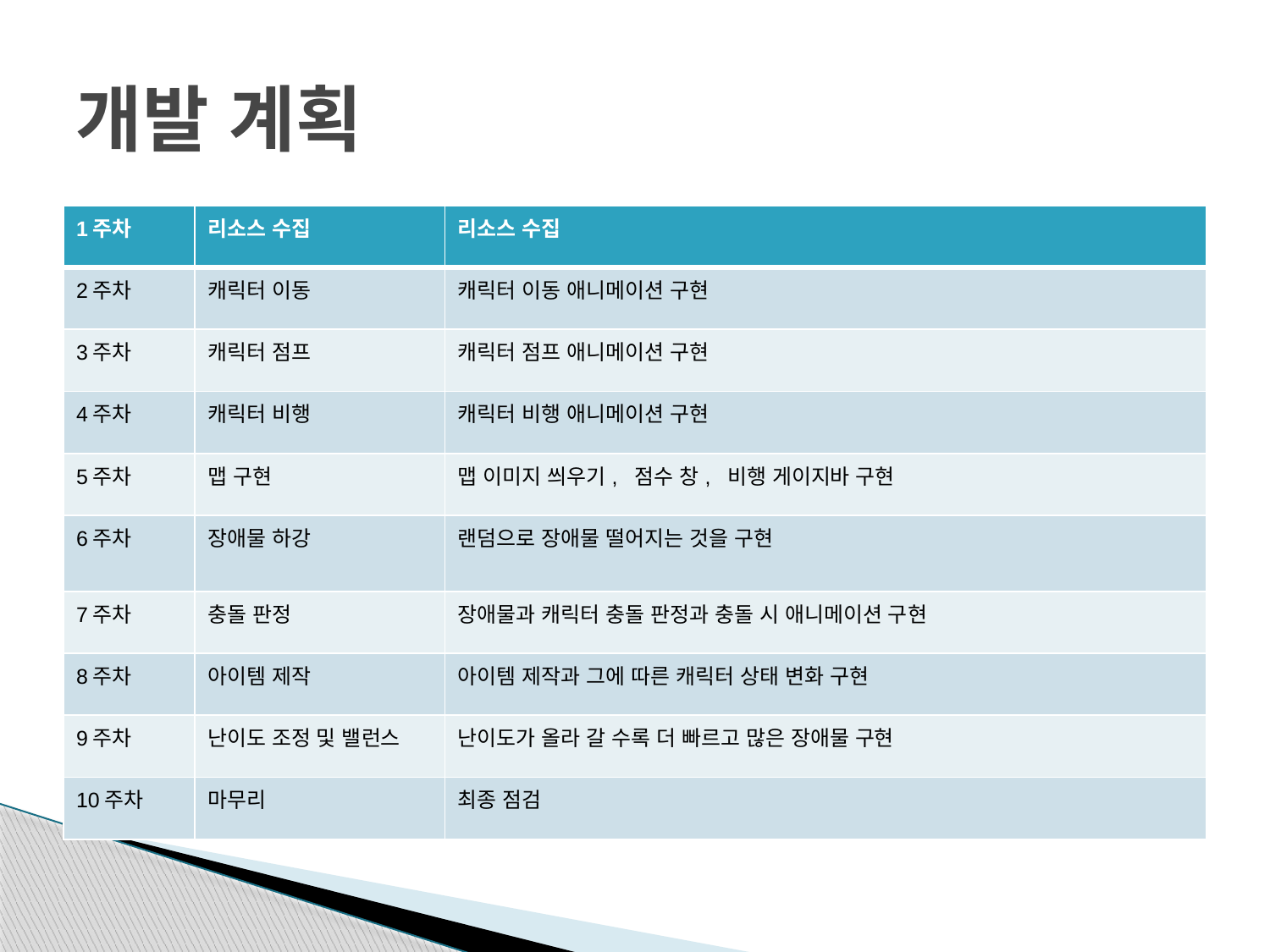

# 개발 계획
| 1주차 | 리소스 수집 | 리소스 수집 |
| --- | --- | --- |
| 2주차 | 캐릭터 이동 | 캐릭터 이동 애니메이션 구현 |
| 3주차 | 캐릭터 점프 | 캐릭터 점프 애니메이션 구현 |
| 4주차 | 캐릭터 비행 | 캐릭터 비행 애니메이션 구현 |
| 5주차 | 맵 구현 | 맵 이미지 씌우기, 점수 창, 비행 게이지바 구현 |
| 6주차 | 장애물 하강 | 랜덤으로 장애물 떨어지는 것을 구현 |
| 7주차 | 충돌 판정 | 장애물과 캐릭터 충돌 판정과 충돌 시 애니메이션 구현 |
| 8주차 | 아이템 제작 | 아이템 제작과 그에 따른 캐릭터 상태 변화 구현 |
| 9주차 | 난이도 조정 및 밸런스 | 난이도가 올라 갈 수록 더 빠르고 많은 장애물 구현 |
| 10주차 | 마무리 | 최종 점검 |